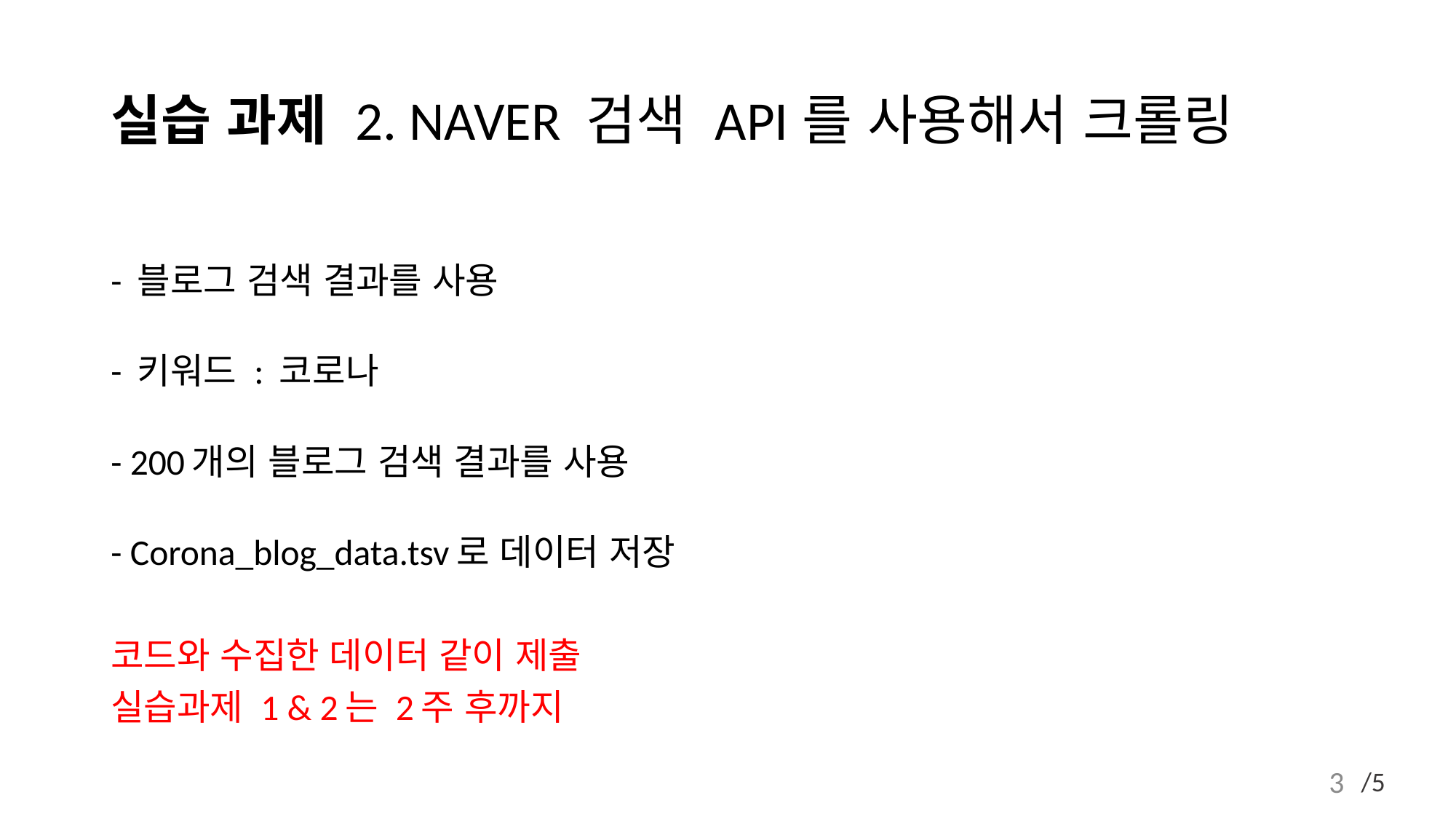

# 실습 과제 2. NAVER 검색 API를 사용해서 크롤링
- 블로그 검색 결과를 사용
- 키워드 : 코로나
- 200개의 블로그 검색 결과를 사용
- Corona_blog_data.tsv로 데이터 저장

코드와 수집한 데이터 같이 제출
실습과제 1 & 2는 2주 후까지

3